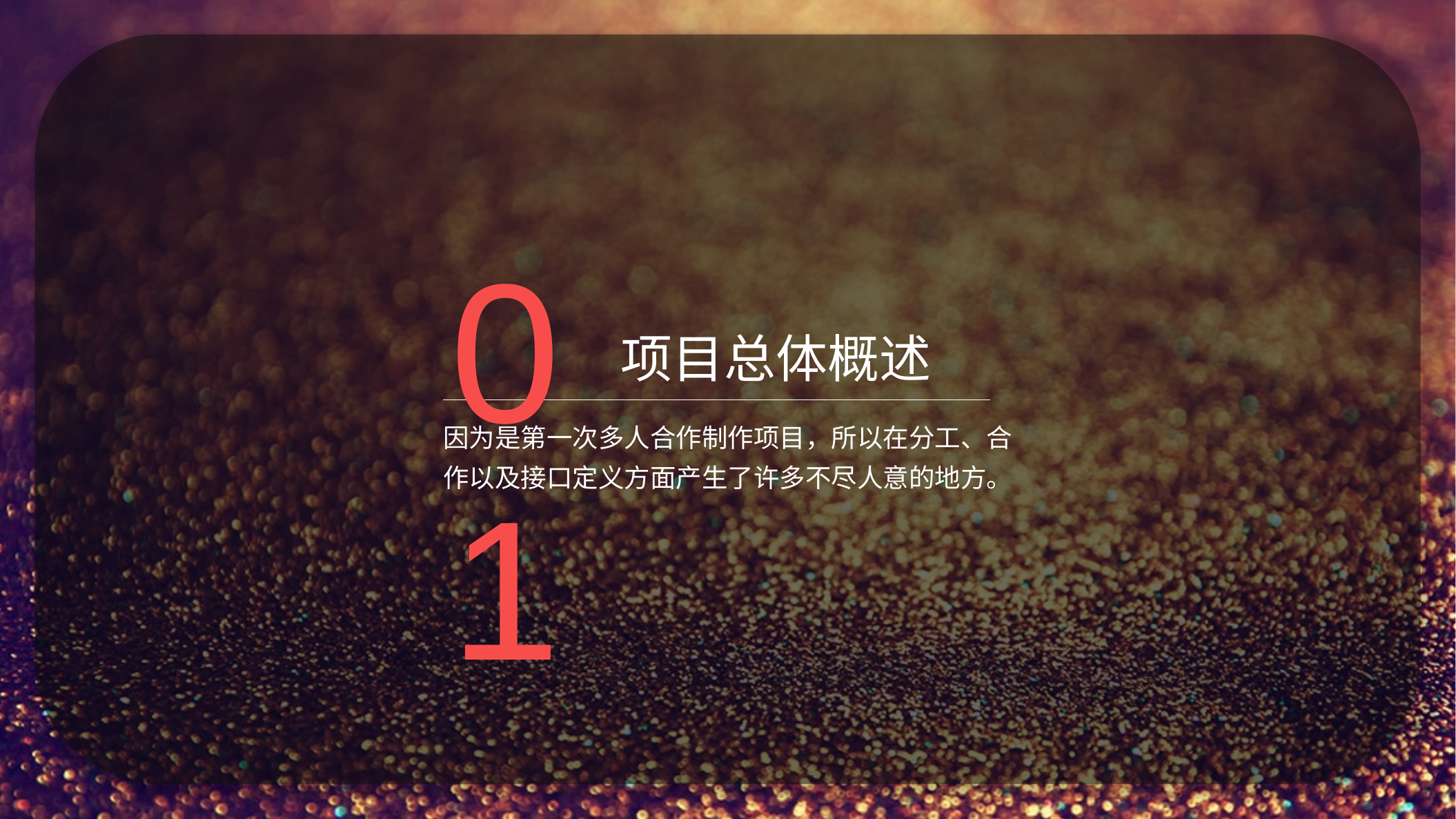

01
 项目总体概述
因为是第一次多人合作制作项目，所以在分工、合作以及接口定义方面产生了许多不尽人意的地方。